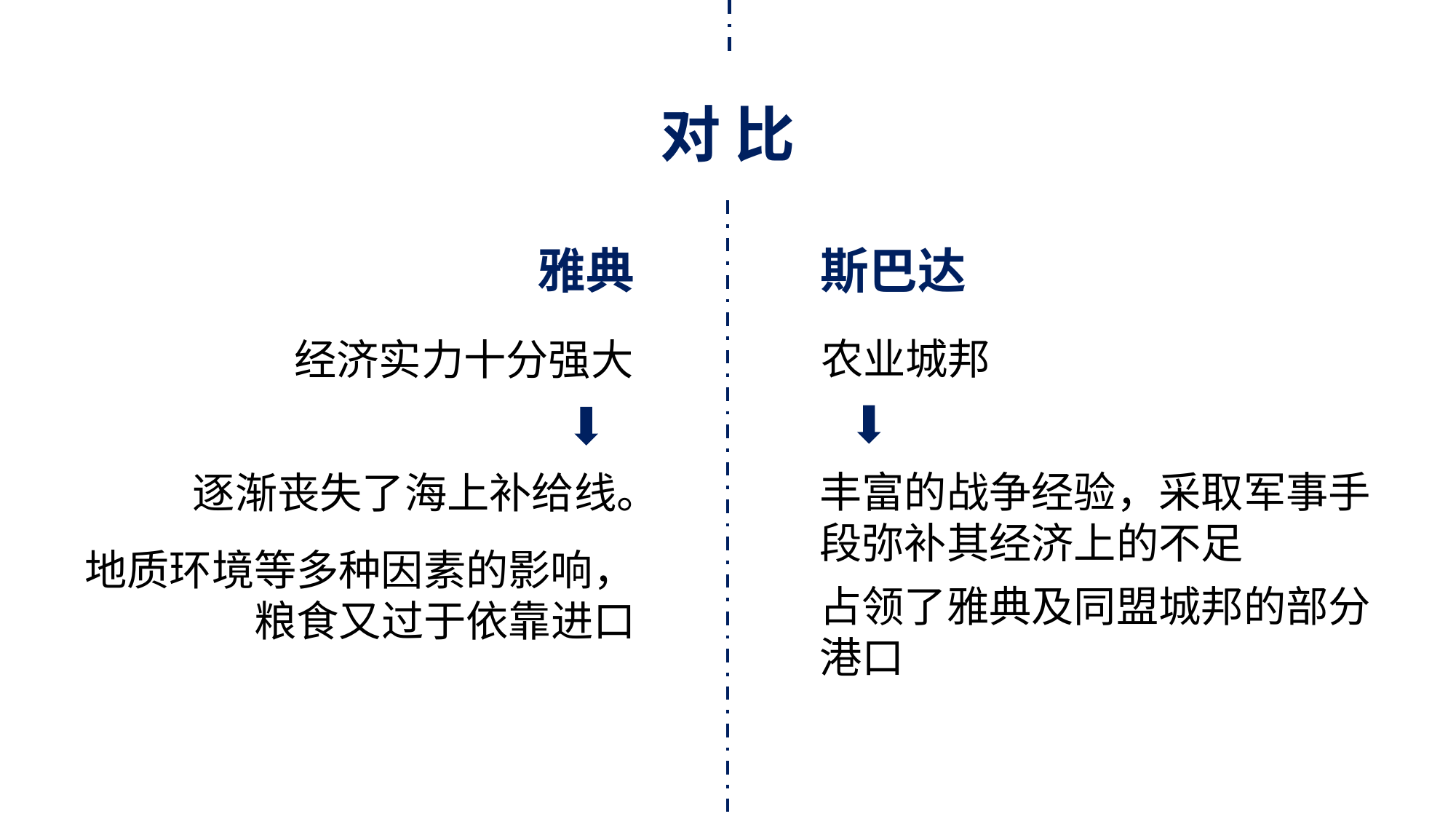

对 比
雅典
斯巴达
农业城邦
经济实力十分强大

丰富的战争经验，采取军事手段弥补其经济上的不足
逐渐丧失了海上补给线。
地质环境等多种因素的影响，粮食又过于依靠进口
占领了雅典及同盟城邦的部分港口